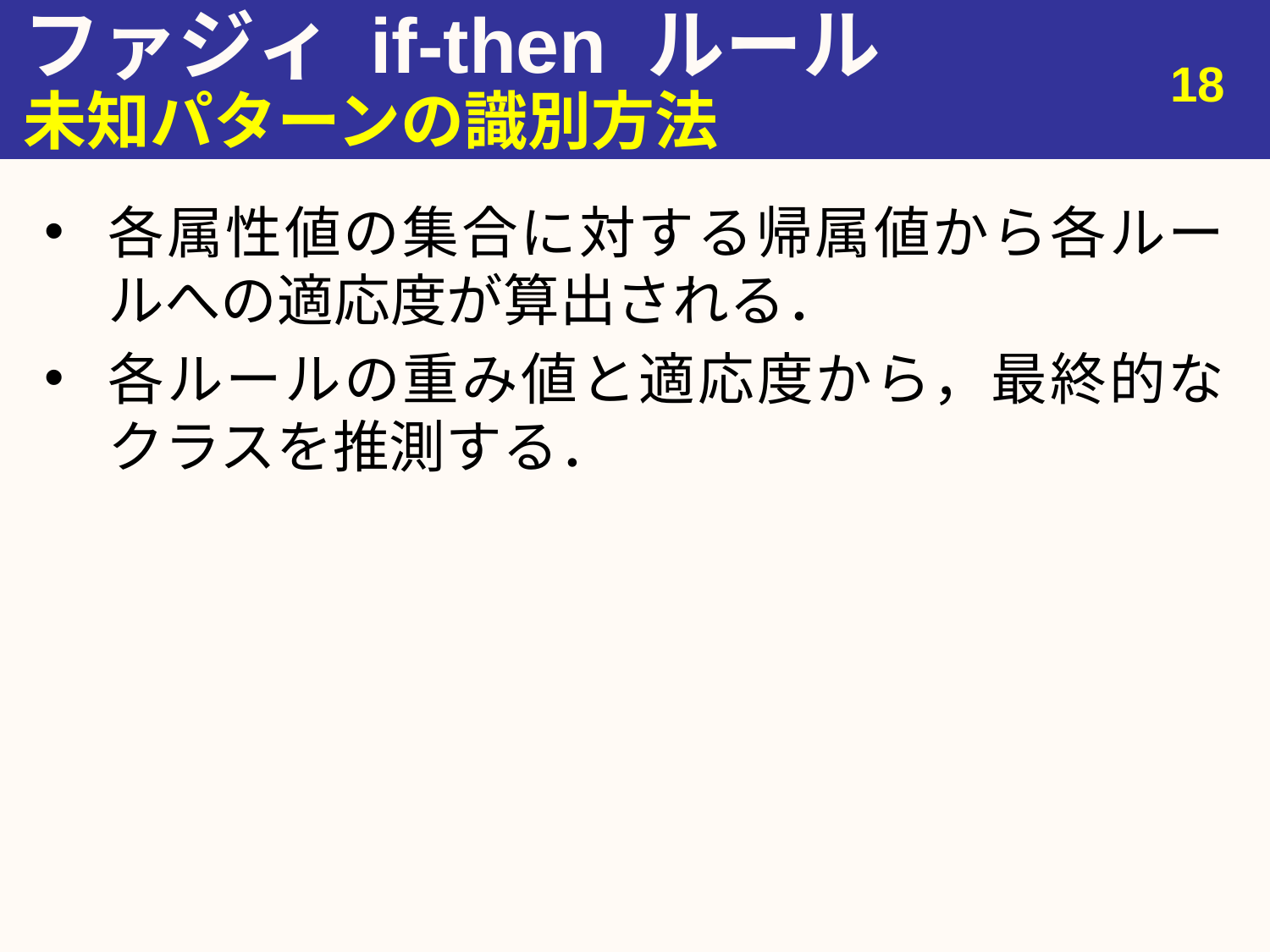

# ファジィ if-then ルール
18
未知パターンの識別方法
各属性値の集合に対する帰属値から各ルールへの適応度が算出される．
各ルールの重み値と適応度から，最終的なクラスを推測する．